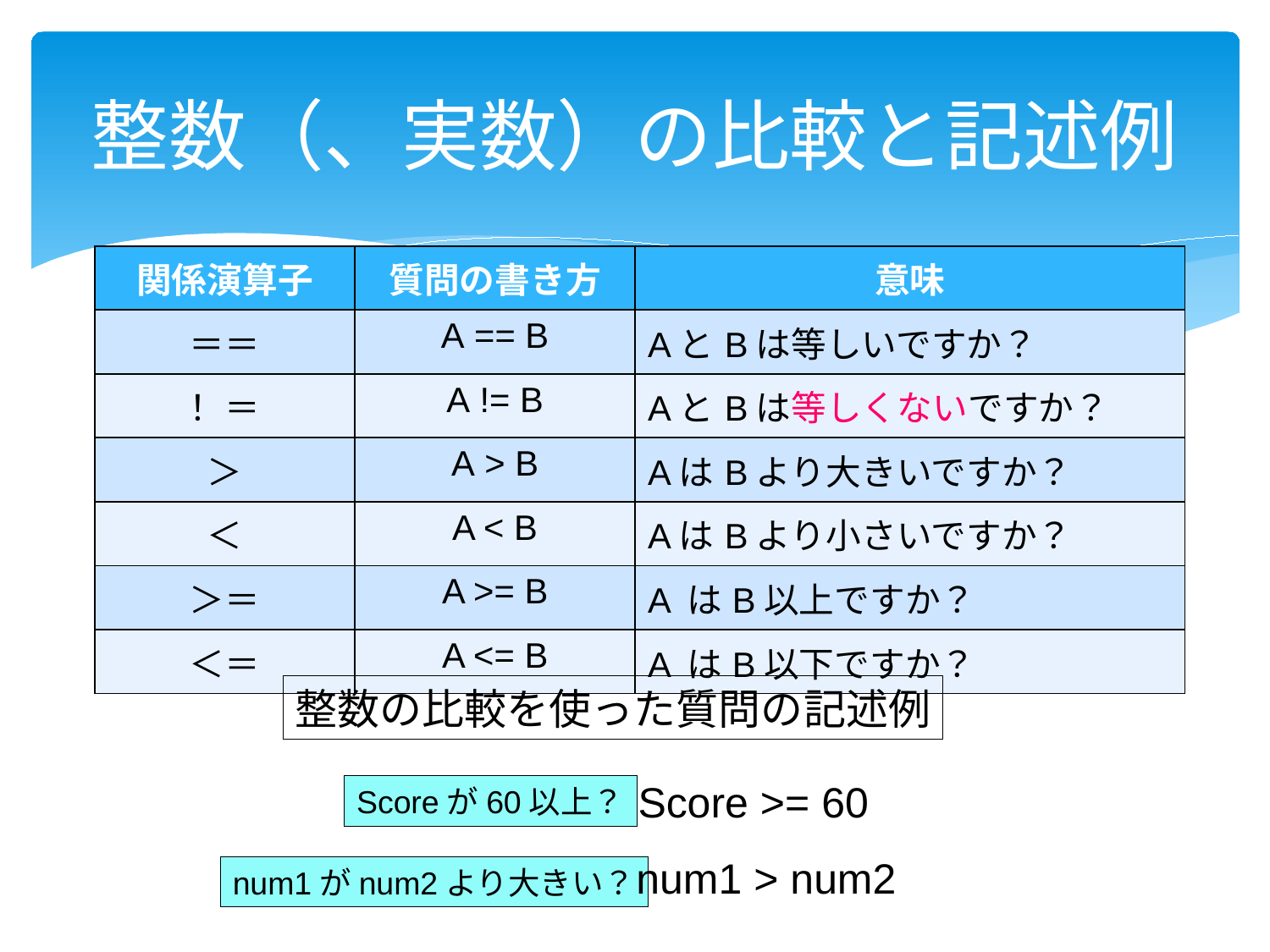

# 整数（、実数）の比較と記述例
| 関係演算子 | 質問の書き方 | 意味 |
| --- | --- | --- |
| ＝＝ | A == B | AとBは等しいですか？ |
| ！＝ | A != B | AとBは等しくないですか？ |
| ＞ | A > B | AはBより大きいですか？ |
| ＜ | A < B | AはBより小さいですか？ |
| ＞＝ | A >= B | A はB以上ですか？ |
| ＜＝ | A <= B | A はB以下ですか？ |
整数の比較を使った質問の記述例
Score >= 60
Scoreが60以上？
num1 > num2
num1がnum2より大きい？